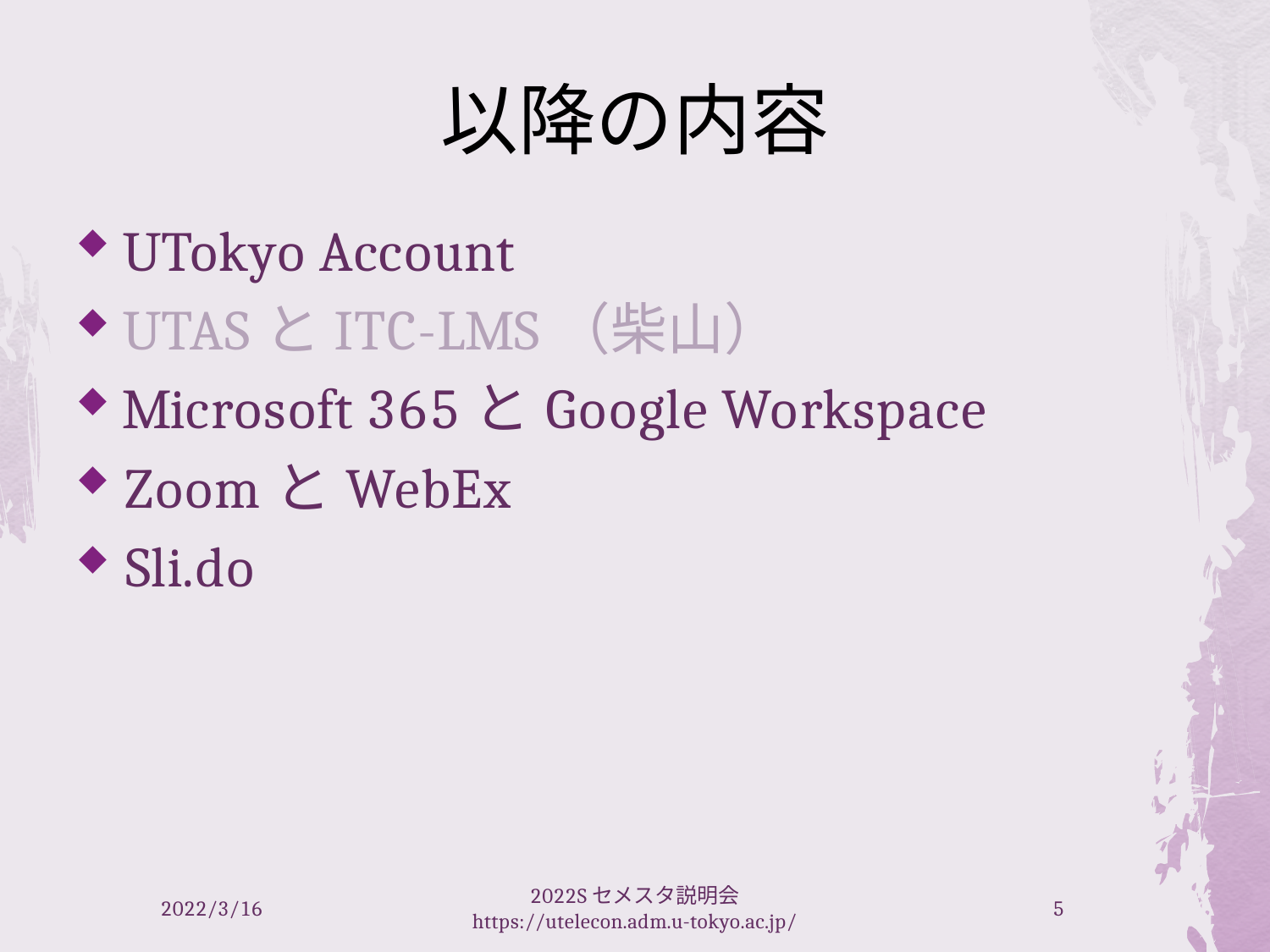

# 以降の内容
UTokyo Account
UTASとITC-LMS（柴山）
Microsoft 365とGoogle Workspace
ZoomとWebEx
Sli.do
2022/3/16
2022Sセメスタ説明会 https://utelecon.adm.u-tokyo.ac.jp/
5